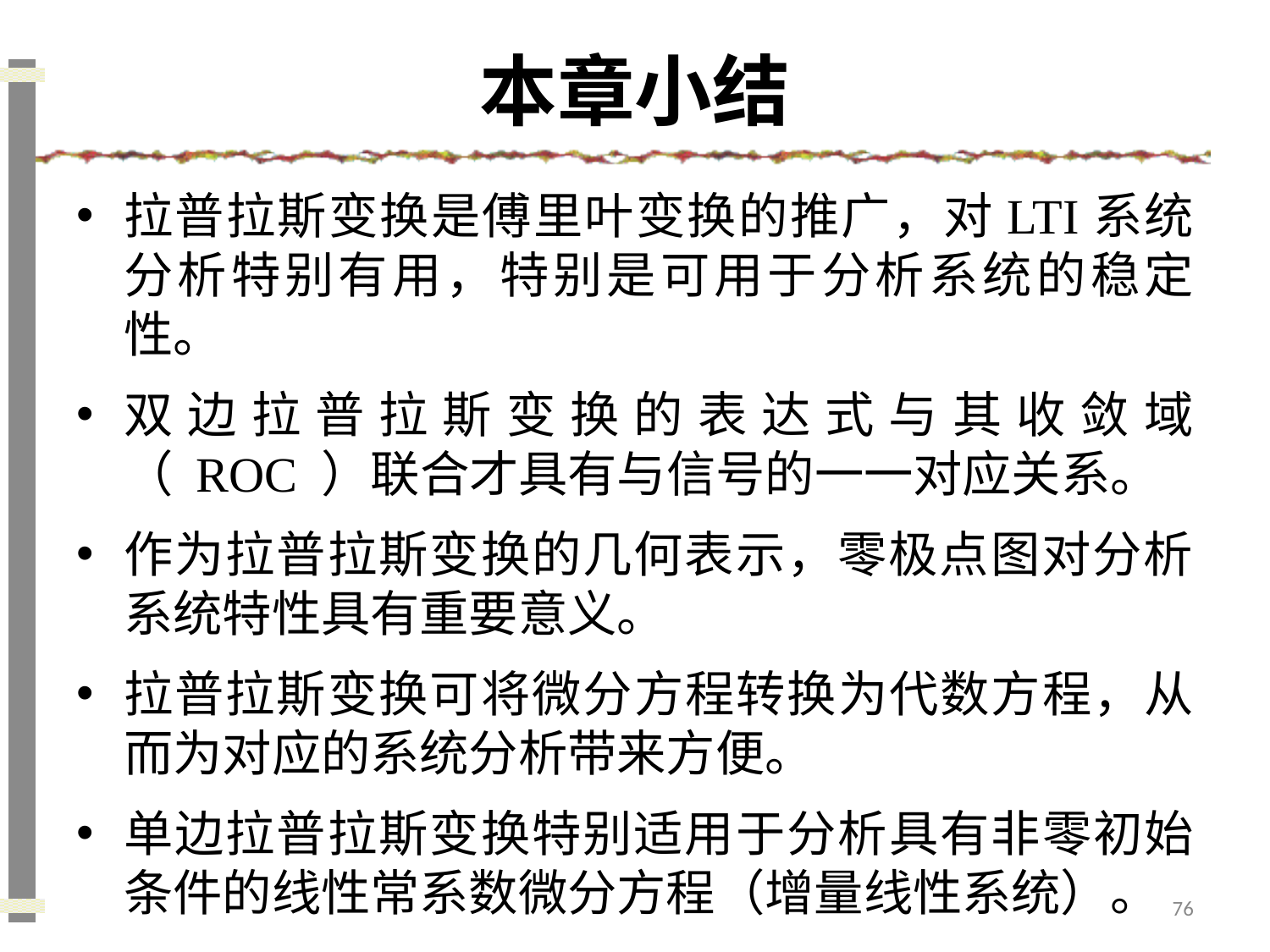

# 本章小结
拉普拉斯变换是傅里叶变换的推广，对LTI系统分析特别有用，特别是可用于分析系统的稳定性。
双边拉普拉斯变换的表达式与其收敛域（ ROC ）联合才具有与信号的一一对应关系。
作为拉普拉斯变换的几何表示，零极点图对分析系统特性具有重要意义。
拉普拉斯变换可将微分方程转换为代数方程，从而为对应的系统分析带来方便。
单边拉普拉斯变换特别适用于分析具有非零初始条件的线性常系数微分方程（增量线性系统）。
76